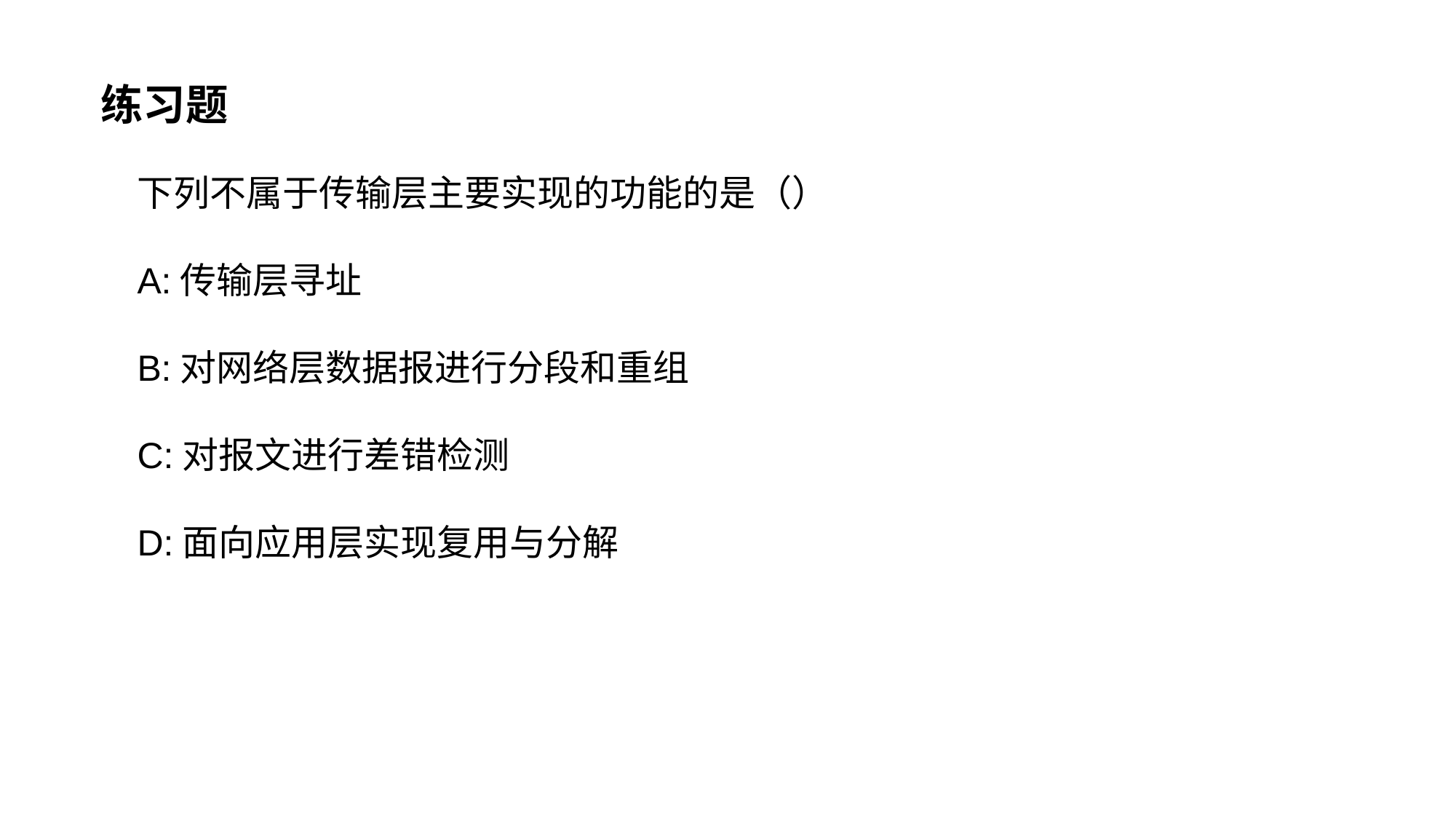

练习题
下列不属于传输层主要实现的功能的是（）

A:传输层寻址

B:对网络层数据报进行分段和重组

C:对报文进行差错检测

D:面向应用层实现复用与分解